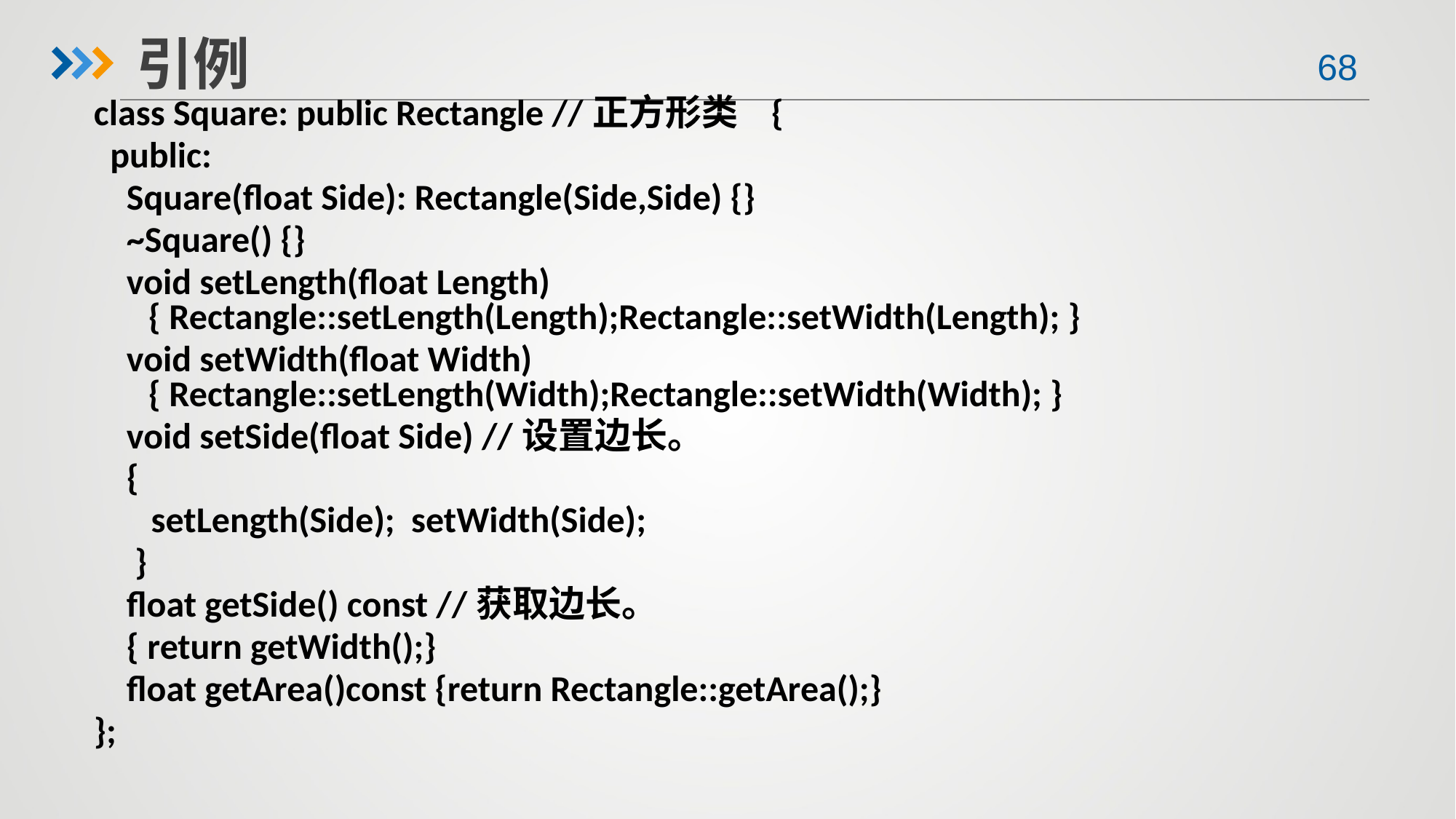

引例
class Square: public Rectangle //正方形类   {
  public:
    Square(float Side): Rectangle(Side,Side) {}
    ~Square() {}
    void setLength(float Length) { Rectangle::setLength(Length);Rectangle::setWidth(Length); }
    void setWidth(float Width) { Rectangle::setLength(Width);Rectangle::setWidth(Width); }
    void setSide(float Side) //设置边长。
    {
       setLength(Side);  setWidth(Side);
     }
    float getSide() const //获取边长。
    { return getWidth();}
    float getArea()const {return Rectangle::getArea();}
};